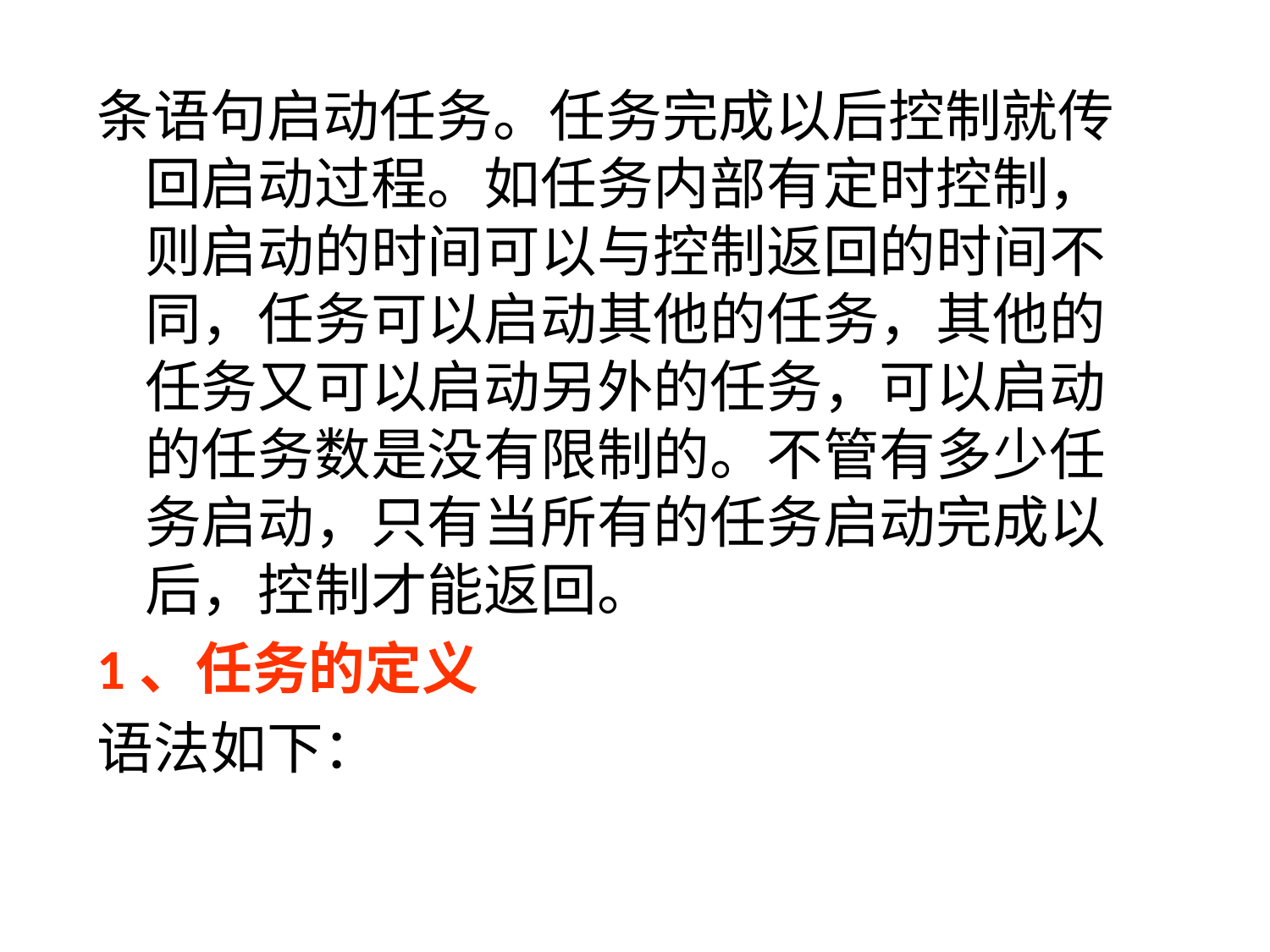

条语句启动任务。任务完成以后控制就传回启动过程。如任务内部有定时控制，则启动的时间可以与控制返回的时间不同，任务可以启动其他的任务，其他的任务又可以启动另外的任务，可以启动的任务数是没有限制的。不管有多少任务启动，只有当所有的任务启动完成以后，控制才能返回。
1、任务的定义
语法如下：